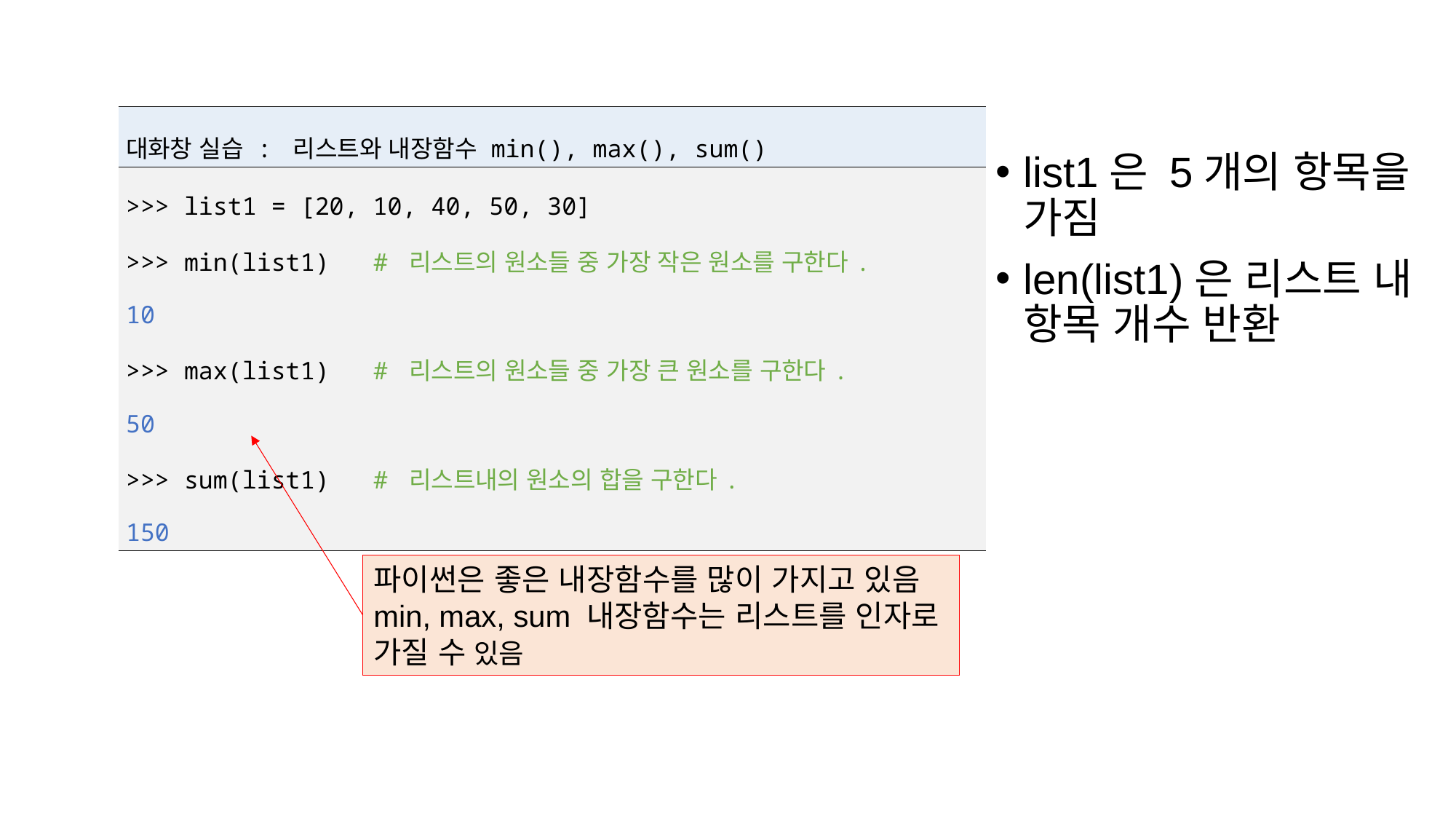

| 대화창 실습 : 리스트와 내장함수 min(), max(), sum() |
| --- |
| >>> list1 = [20, 10, 40, 50, 30] >>> min(list1) # 리스트의 원소들 중 가장 작은 원소를 구한다. 10 >>> max(list1) # 리스트의 원소들 중 가장 큰 원소를 구한다. 50 >>> sum(list1) # 리스트내의 원소의 합을 구한다. 150 |
list1은 5개의 항목을 가짐
len(list1)은 리스트 내 항목 개수 반환
파이썬은 좋은 내장함수를 많이 가지고 있음
min, max, sum 내장함수는 리스트를 인자로
가질 수 있음